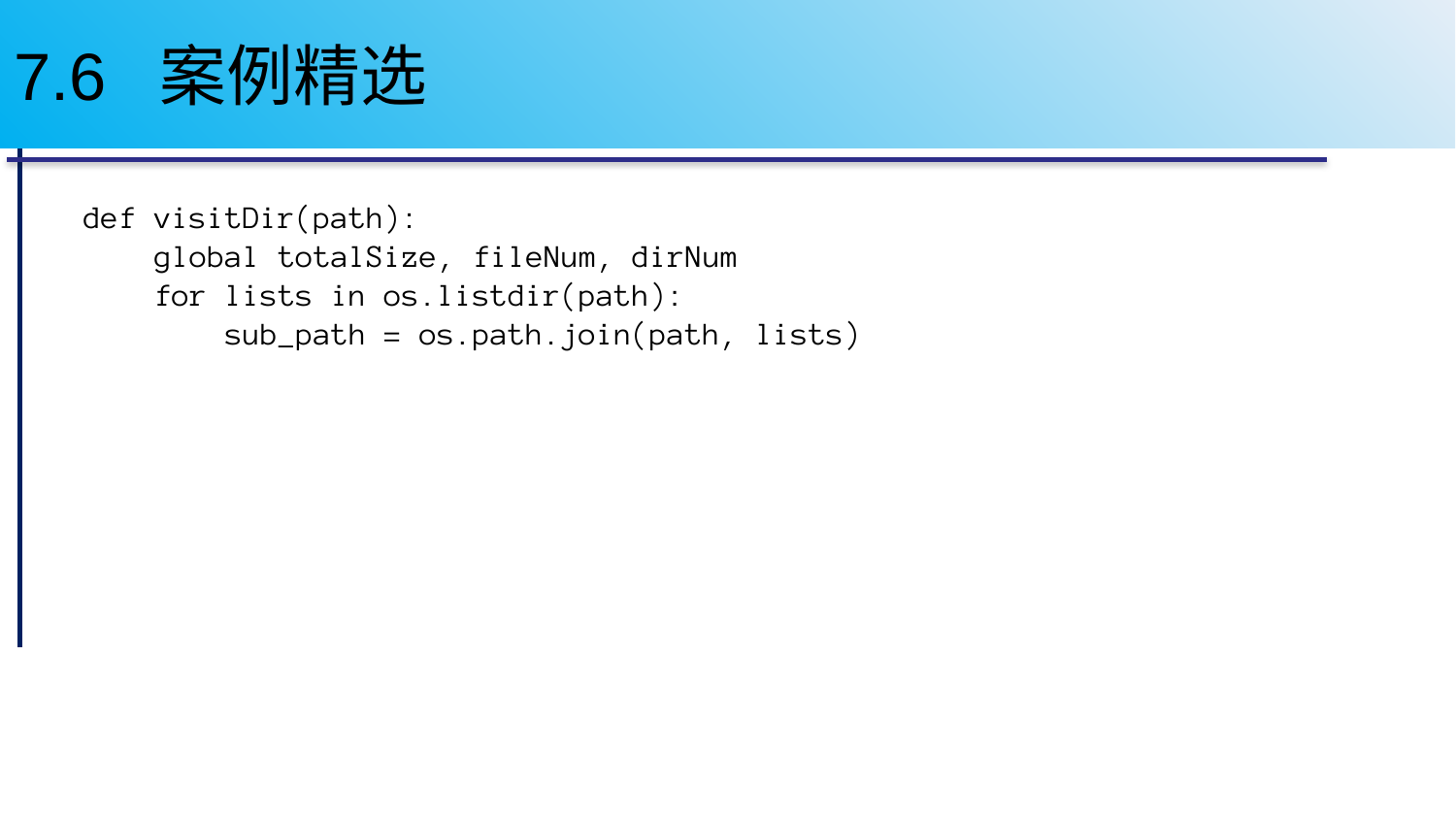

# 7.6  案例精选
def visitDir(path):
    global totalSize, fileNum, dirNum
    for lists in os.listdir(path):
        sub_path = os.path.join(path, lists)